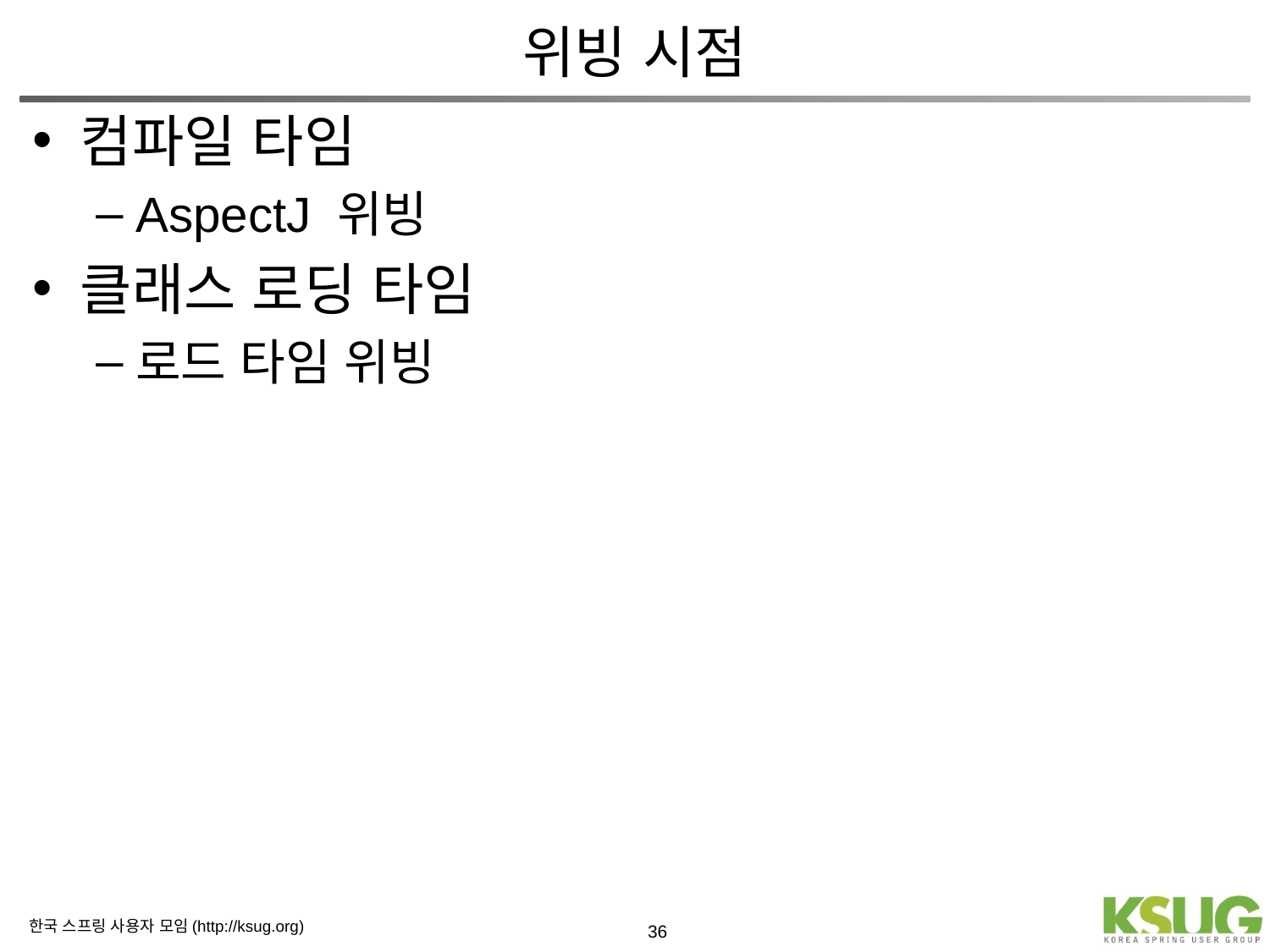

# 위빙 시점
컴파일 타임
AspectJ 위빙
클래스 로딩 타임
로드 타임 위빙